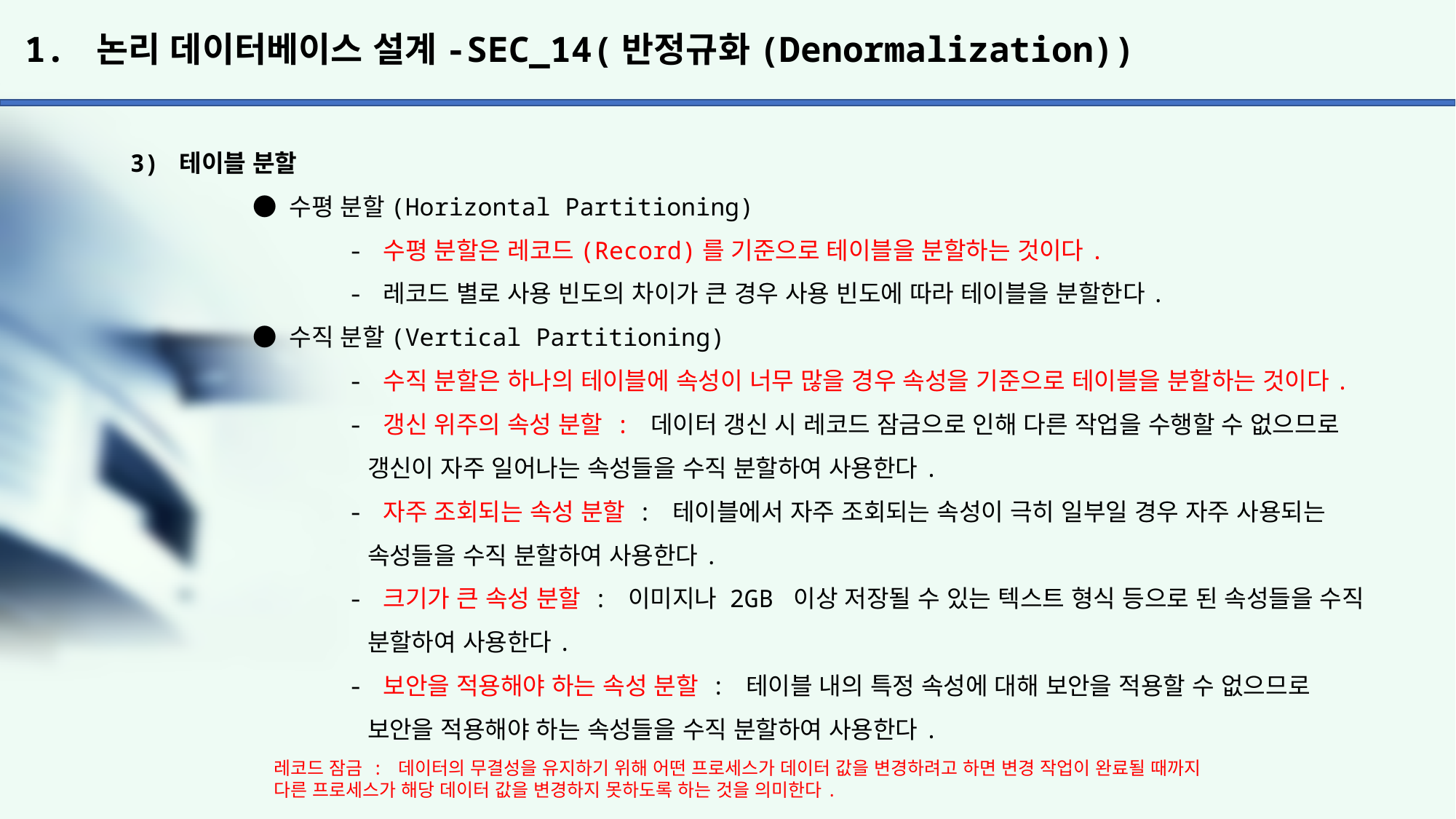

# 1. 논리 데이터베이스 설계-SEC_14(반정규화(Denormalization))
3) 테이블 분할
	  ● 수평 분할(Horizontal Partitioning)
		- 수평 분할은 레코드(Record)를 기준으로 테이블을 분할하는 것이다.
		- 레코드 별로 사용 빈도의 차이가 큰 경우 사용 빈도에 따라 테이블을 분할한다.
	  ● 수직 분할(Vertical Partitioning)
		- 수직 분할은 하나의 테이블에 속성이 너무 많을 경우 속성을 기준으로 테이블을 분할하는 것이다.
		- 갱신 위주의 속성 분할 : 데이터 갱신 시 레코드 잠금으로 인해 다른 작업을 수행할 수 없으므로
		  갱신이 자주 일어나는 속성들을 수직 분할하여 사용한다.
		- 자주 조회되는 속성 분할 : 테이블에서 자주 조회되는 속성이 극히 일부일 경우 자주 사용되는
		  속성들을 수직 분할하여 사용한다.
		- 크기가 큰 속성 분할 : 이미지나 2GB 이상 저장될 수 있는 텍스트 형식 등으로 된 속성들을 수직
		  분할하여 사용한다.
		- 보안을 적용해야 하는 속성 분할 : 테이블 내의 특정 속성에 대해 보안을 적용할 수 없으므로
		  보안을 적용해야 하는 속성들을 수직 분할하여 사용한다.
레코드 잠금 : 데이터의 무결성을 유지하기 위해 어떤 프로세스가 데이터 값을 변경하려고 하면 변경 작업이 완료될 때까지
다른 프로세스가 해당 데이터 값을 변경하지 못하도록 하는 것을 의미한다.